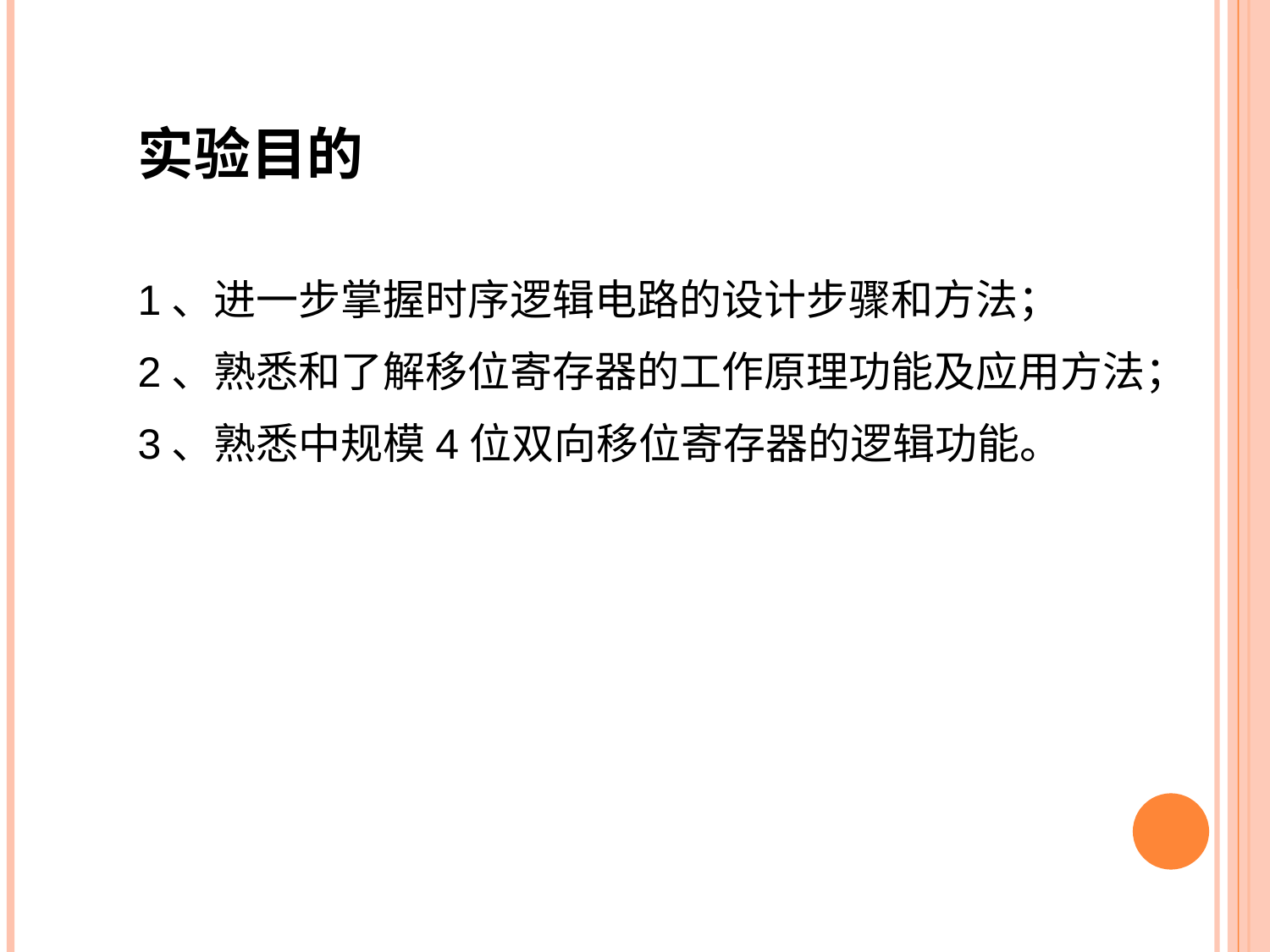

实验目的
1、进一步掌握时序逻辑电路的设计步骤和方法；
2、熟悉和了解移位寄存器的工作原理功能及应用方法；
3、熟悉中规模4位双向移位寄存器的逻辑功能。